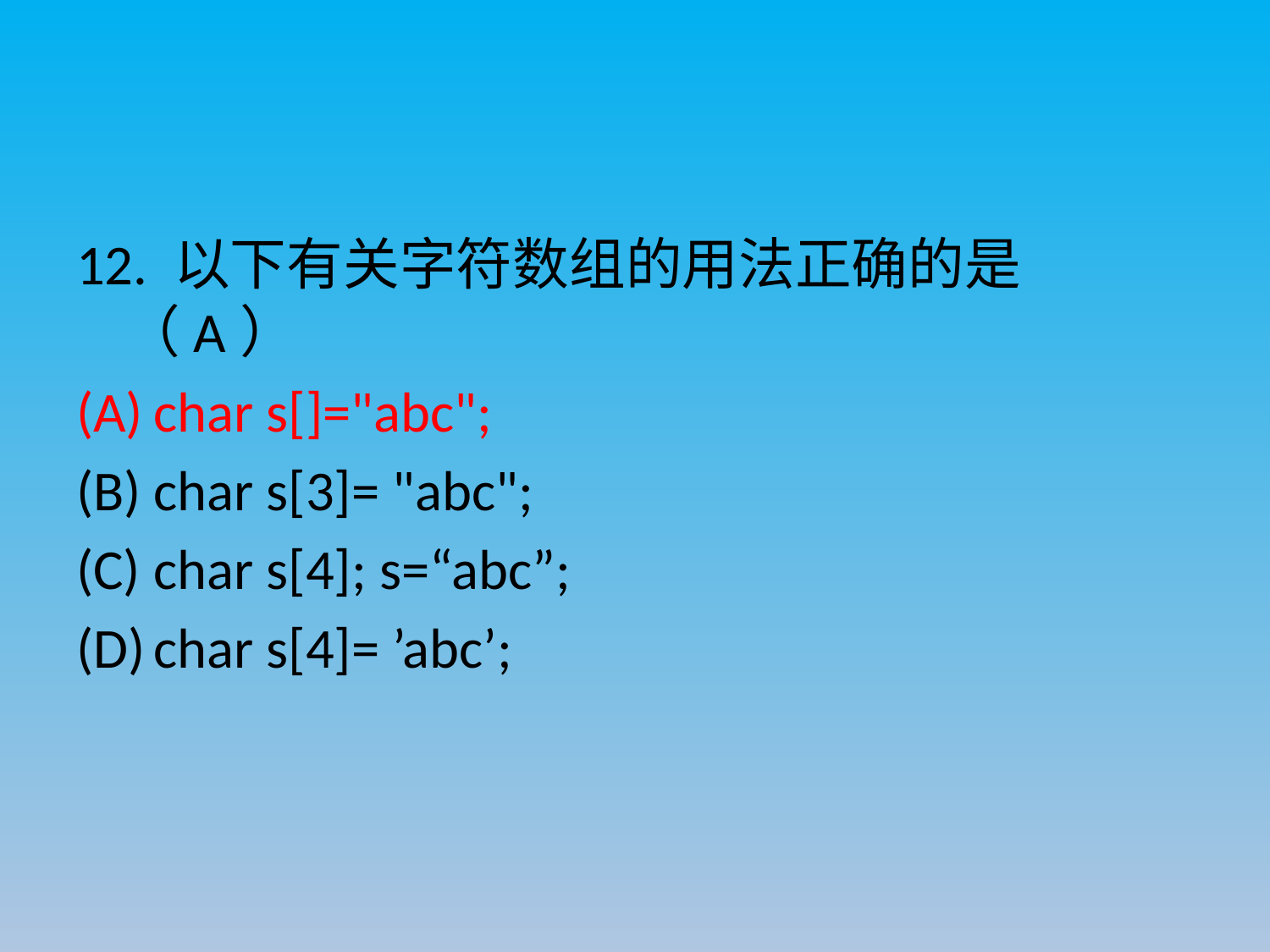

#
12. 以下有关字符数组的用法正确的是（A）
char s[]="abc";
char s[3]= "abc";
char s[4]; s=“abc”;
char s[4]= ’abc’;
24